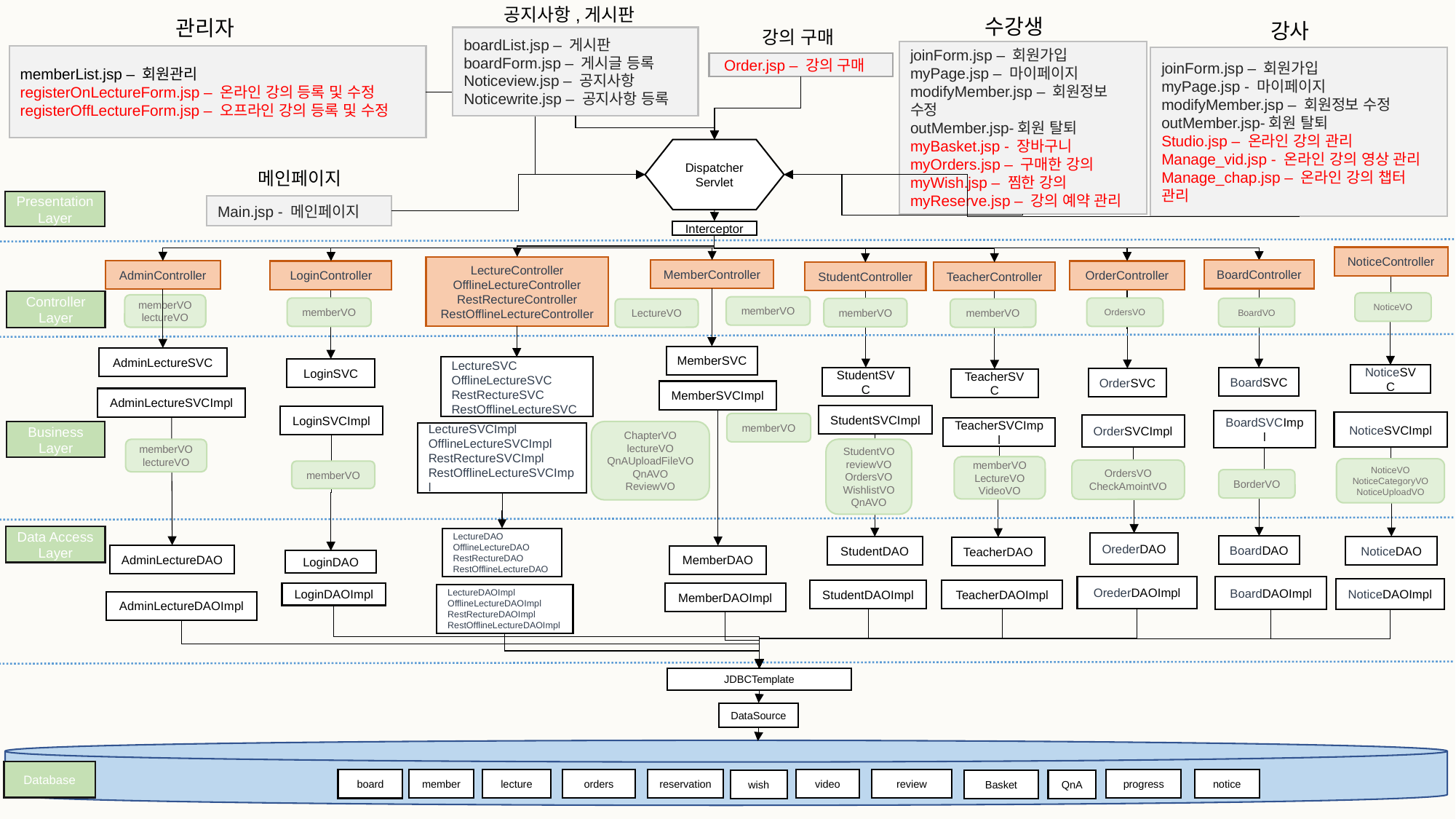

공지사항,게시판
수강생
관리자
강사
강의 구매
boardList.jsp – 게시판
boardForm.jsp – 게시글 등록
Noticeview.jsp – 공지사항
Noticewrite.jsp – 공지사항 등록
joinForm.jsp – 회원가입
myPage.jsp – 마이페이지
modifyMember.jsp – 회원정보 수정
outMember.jsp-회원 탈퇴
myBasket.jsp - 장바구니
myOrders.jsp – 구매한 강의 myWish.jsp – 찜한 강의
myReserve.jsp – 강의 예약 관리
memberList.jsp – 회원관리
registerOnLectureForm.jsp – 온라인 강의 등록 및 수정
registerOffLectureForm.jsp – 오프라인 강의 등록 및 수정
joinForm.jsp – 회원가입
myPage.jsp - 마이페이지
modifyMember.jsp – 회원정보 수정
outMember.jsp-회원 탈퇴
Studio.jsp – 온라인 강의 관리Manage_vid.jsp - 온라인 강의 영상 관리
Manage_chap.jsp – 온라인 강의 챕터 관리
 Order.jsp – 강의 구매
Dispatcher Servlet
메인페이지
Presentation
Layer
Main.jsp - 메인페이지
Interceptor
NoticeController
LectureController
OfflineLectureController
RestRectureController
RestOfflineLectureController
MemberController
BoardController
AdminController
LoginController
OrderController
StudentController
TeacherController
Controller
Layer
NoticeVO
memberVO
lectureVO
memberVO
memberVO
OrdersVO
BoardVO
memberVO
memberVO
LectureVO
MemberSVC
AdminLectureSVC
LectureSVC
OfflineLectureSVC
RestRectureSVC
RestOfflineLectureSVC
LoginSVC
NoticeSVC
StudentSVC
BoardSVC
OrderSVC
TeacherSVC
MemberSVCImpl
AdminLectureSVCImpl
StudentSVCImpl
LoginSVCImpl
BoardSVCImpl
NoticeSVCImpl
memberVO
OrderSVCImpl
TeacherSVCImpl
ChapterVO
lectureVO
QnAUploadFileVO
QnAVO
ReviewVO
Business
Layer
LectureSVCImpl
OfflineLectureSVCImpl
RestRectureSVCImpl
RestOfflineLectureSVCImpl
StudentVO
reviewVO
OrdersVO
WishlistVO
QnAVO
memberVO
lectureVO
memberVO
LectureVO
VideoVO
NoticeVO
NoticeCategoryVO
NoticeUploadVO
OrdersVO
CheckAmointVO
memberVO
BorderVO
Data Access
Layer
LectureDAO
OfflineLectureDAO
RestRectureDAO
RestOfflineLectureDAO
OrederDAO
BoardDAO
NoticeDAO
StudentDAO
TeacherDAO
AdminLectureDAO
MemberDAO
LoginDAO
BoardDAOImpl
OrederDAOImpl
NoticeDAOImpl
TeacherDAOImpl
StudentDAOImpl
MemberDAOImpl
LoginDAOImpl
LectureDAOImpl
OfflineLectureDAOImpl
RestRectureDAOImpl
RestOfflineLectureDAOImpl
AdminLectureDAOImpl
JDBCTemplate
DataSource

Database
notice
progress
review
orders
reservation
video
member
lecture
board
Basket
QnA
wish